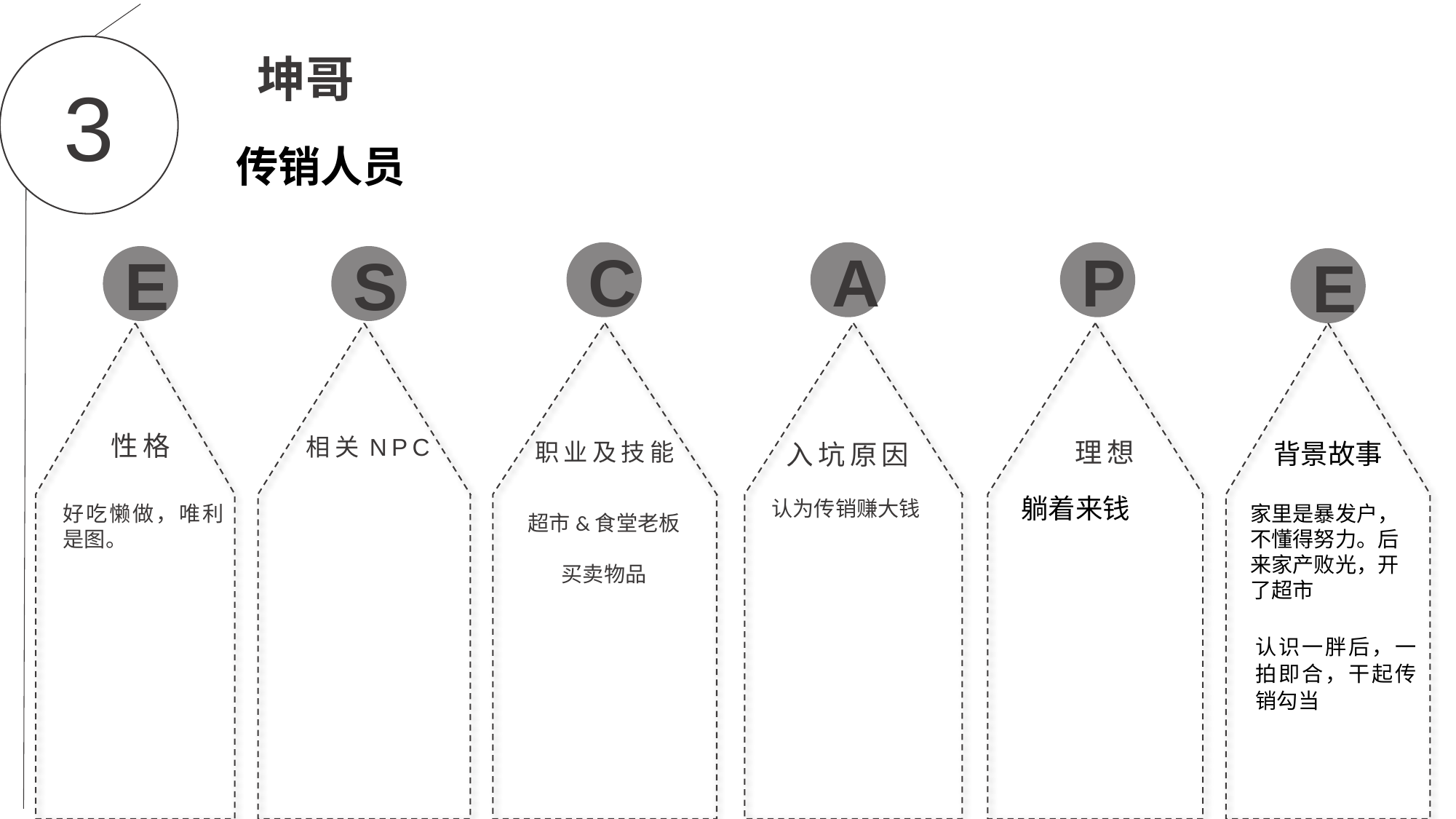

3
 坤哥
传销人员
C
A
P
E
S
E

性格
相关NPC
理想
职业及技能
背景故事
入坑原因
躺着来钱
认为传销赚大钱
好吃懒做，唯利是图。
家里是暴发户，不懂得努力。后来家产败光，开了超市
超市&食堂老板

买卖物品

认识一胖后，一拍即合，干起传销勾当